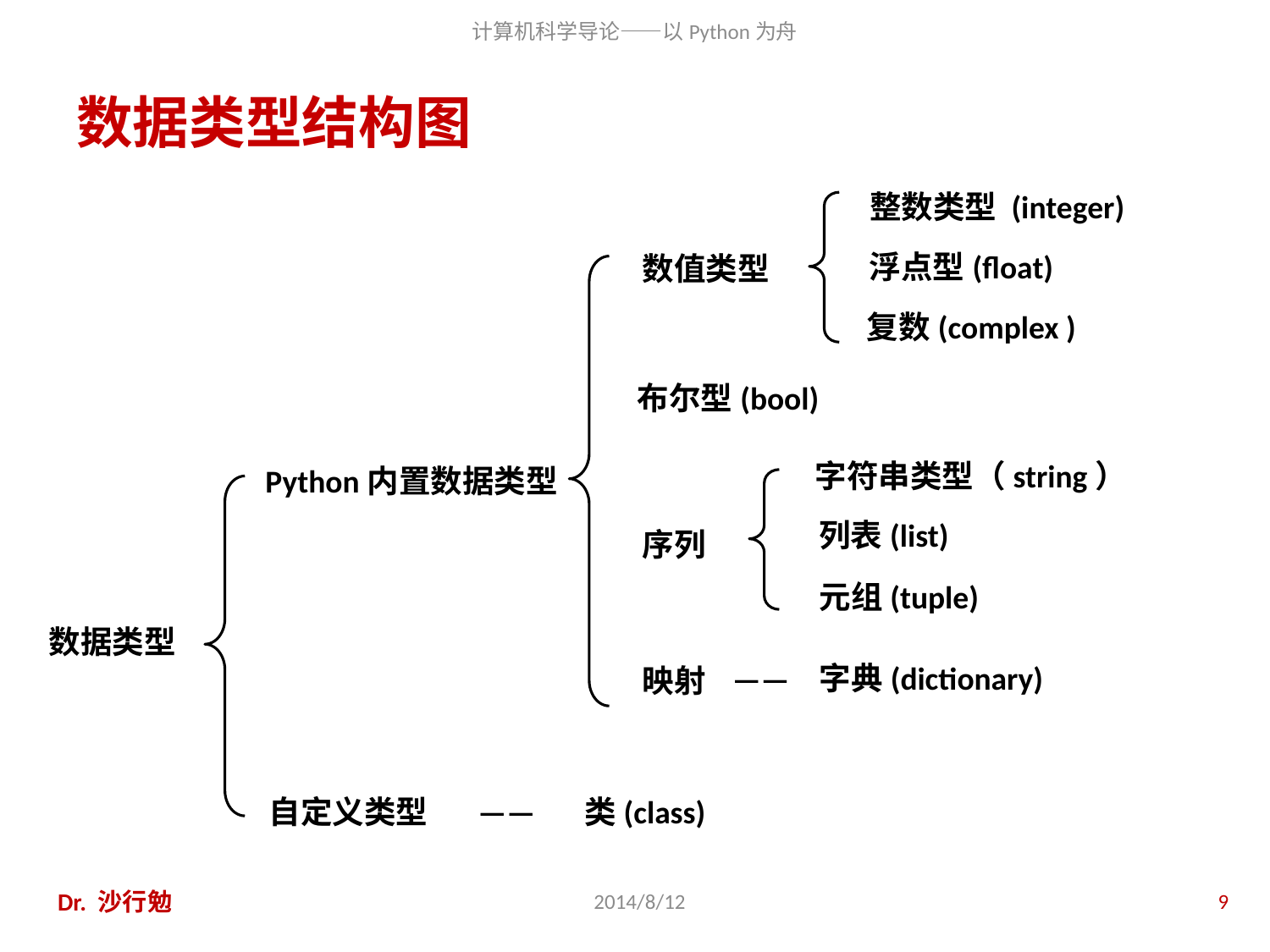

# 数据类型结构图
整数类型 (integer)

浮点型(float)
数值类型

复数(complex )
布尔型(bool)
字符串类型（string）
Python内置数据类型

列表(list)
序列
元组(tuple)
数据类型
字典(dictionary)
——
映射
自定义类型
——
类(class)
Dr. 沙行勉
2014/8/12
9